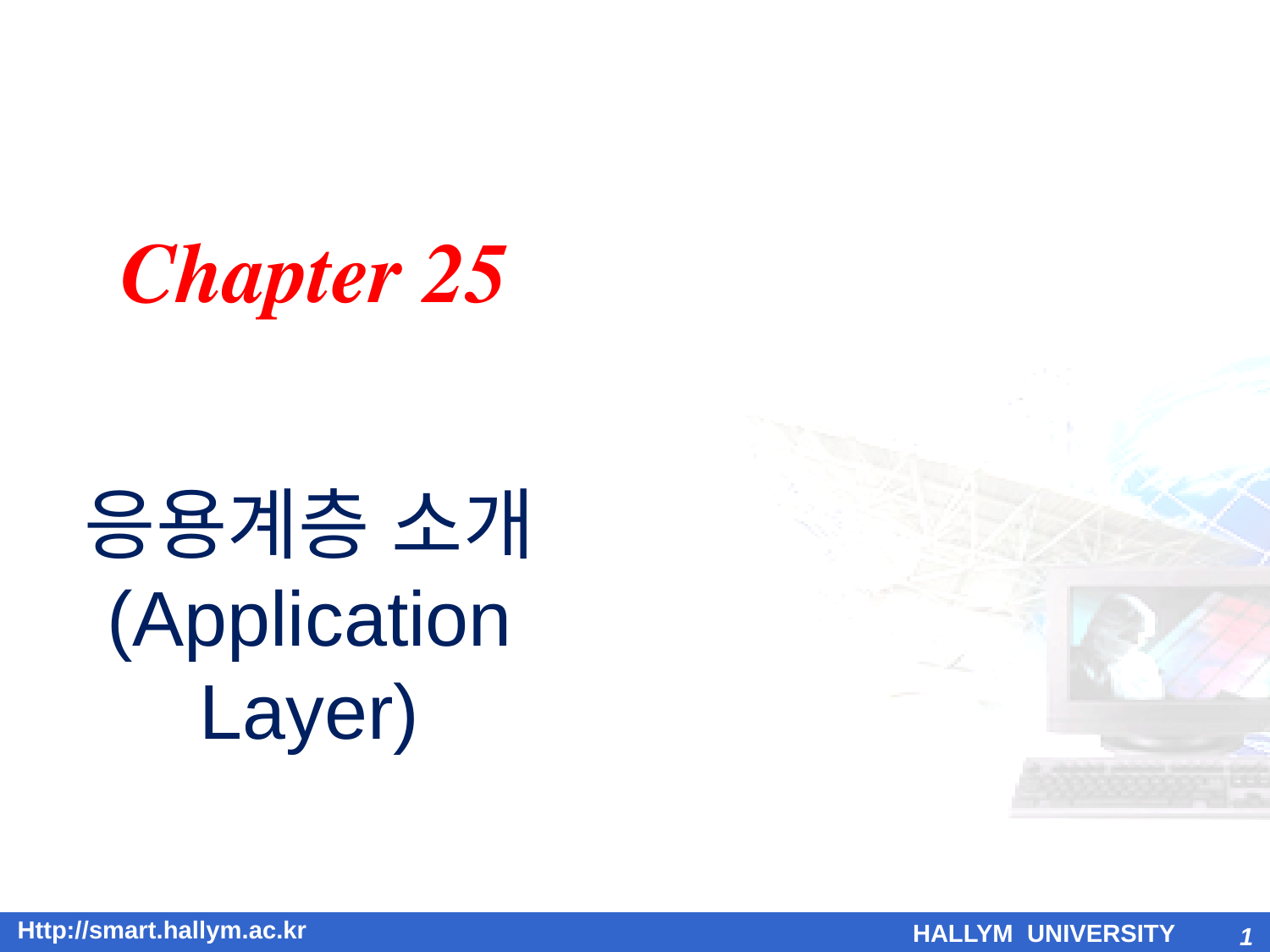

Chapter 25
응용계층 소개
(Application Layer)
1